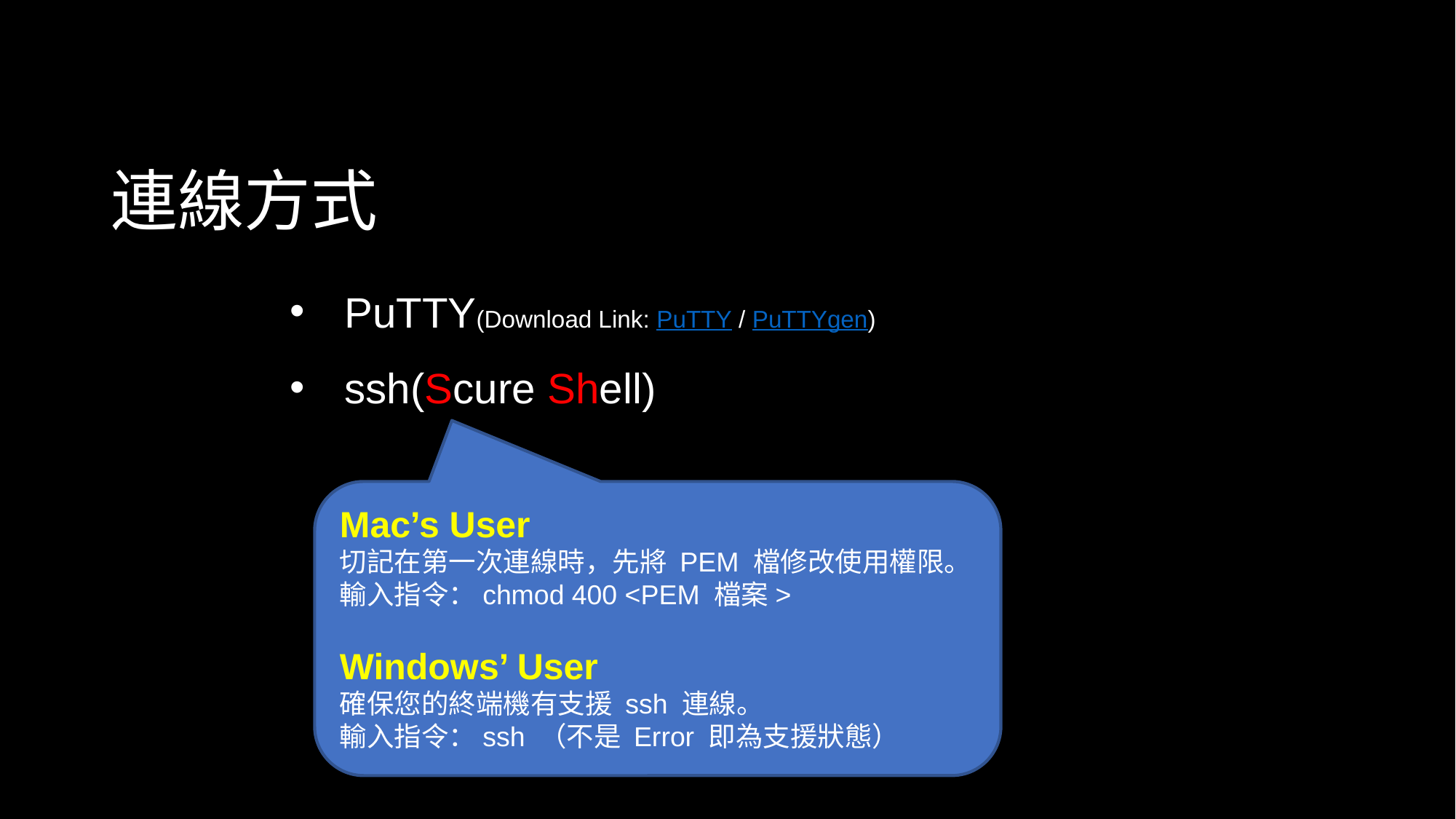

# 連線方式
PuTTY(Download Link: PuTTY / PuTTYgen)
ssh(Scure Shell)
Mac’s User
切記在第一次連線時，先將 PEM 檔修改使用權限。
輸入指令：chmod 400 <PEM 檔案>

Windows’ User
確保您的終端機有支援 ssh 連線。
輸入指令：ssh （不是 Error 即為支援狀態）